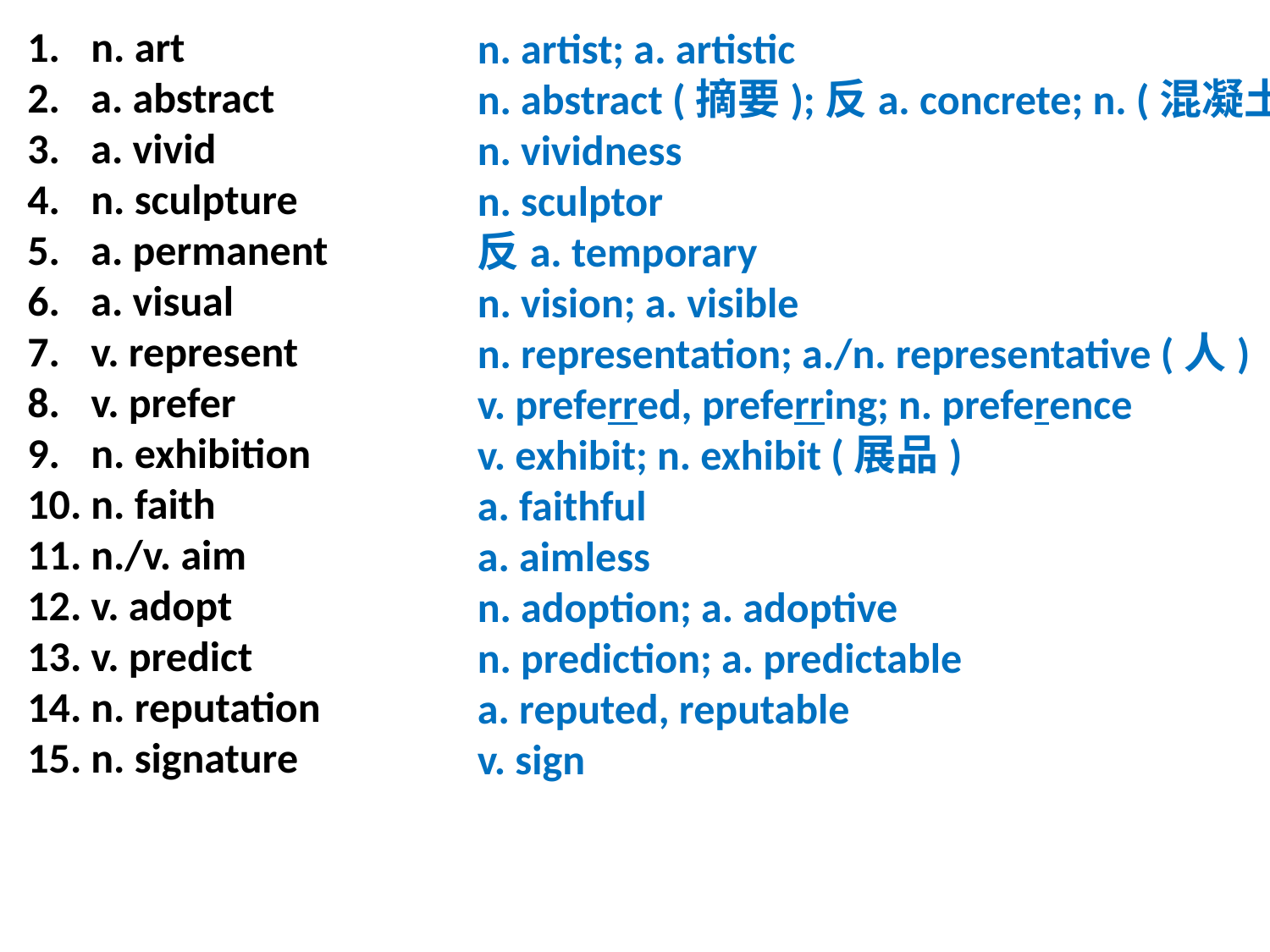

n. artist; a. artistic
n. abstract (摘要);反a. concrete; n. (混凝土)
n. vividness
n. sculptor
反a. temporary
n. vision; a. visible
n. representation; a./n. representative (人)
v. preferred, preferring; n. preference
v. exhibit; n. exhibit (展品)
a. faithful
a. aimless
n. adoption; a. adoptive
n. prediction; a. predictable
a. reputed, reputable
v. sign
n. art
a. abstract
a. vivid
n. sculpture
a. permanent
a. visual
v. represent
v. prefer
n. exhibition
n. faith
n./v. aim
v. adopt
v. predict
n. reputation
n. signature